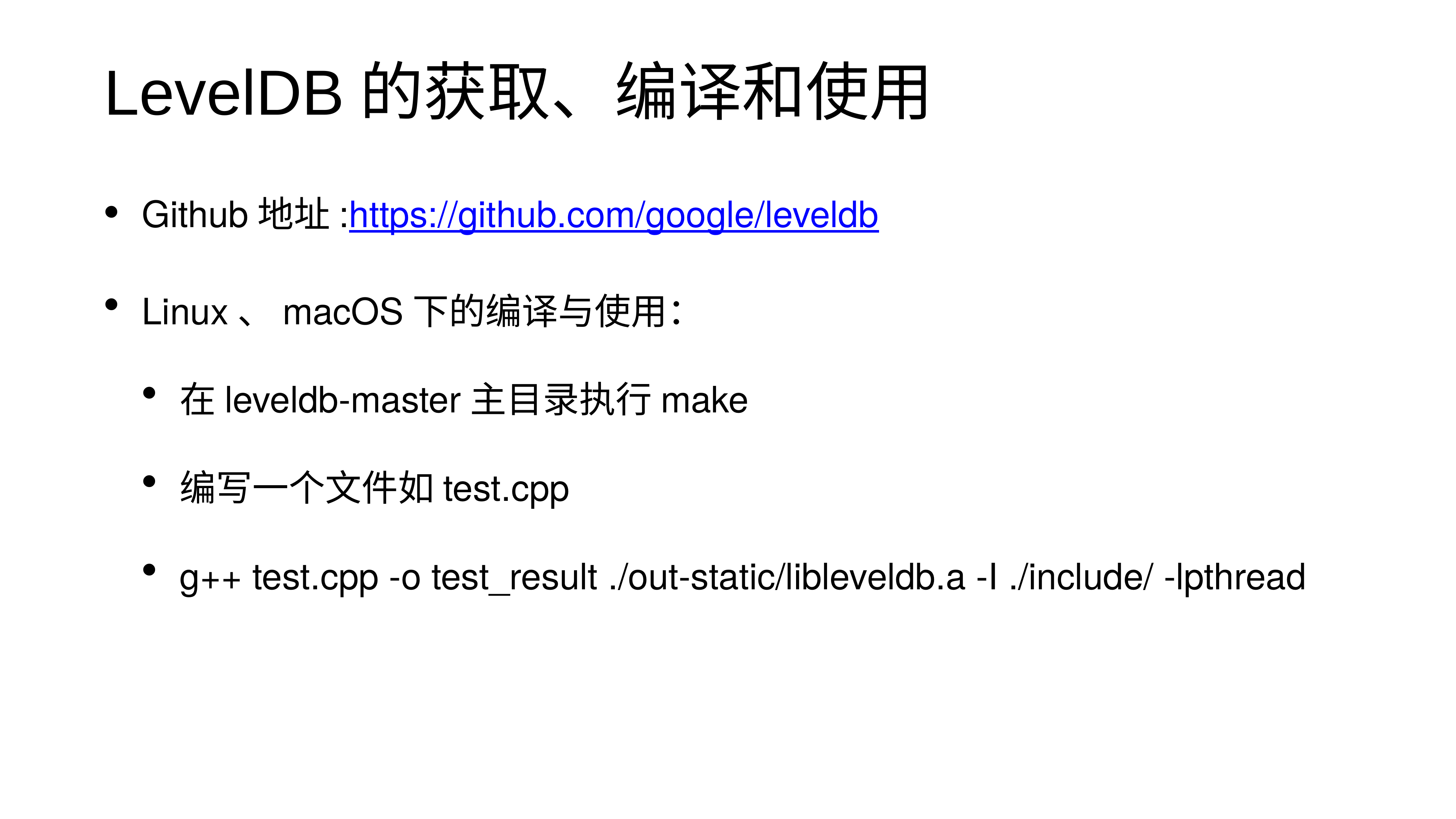

# LevelDB的获取、编译和使用
Github地址:https://github.com/google/leveldb
Linux、macOS下的编译与使用：
在leveldb-master主目录执行make
编写一个文件如test.cpp
g++ test.cpp -o test_result ./out-static/libleveldb.a -I ./include/ -lpthread